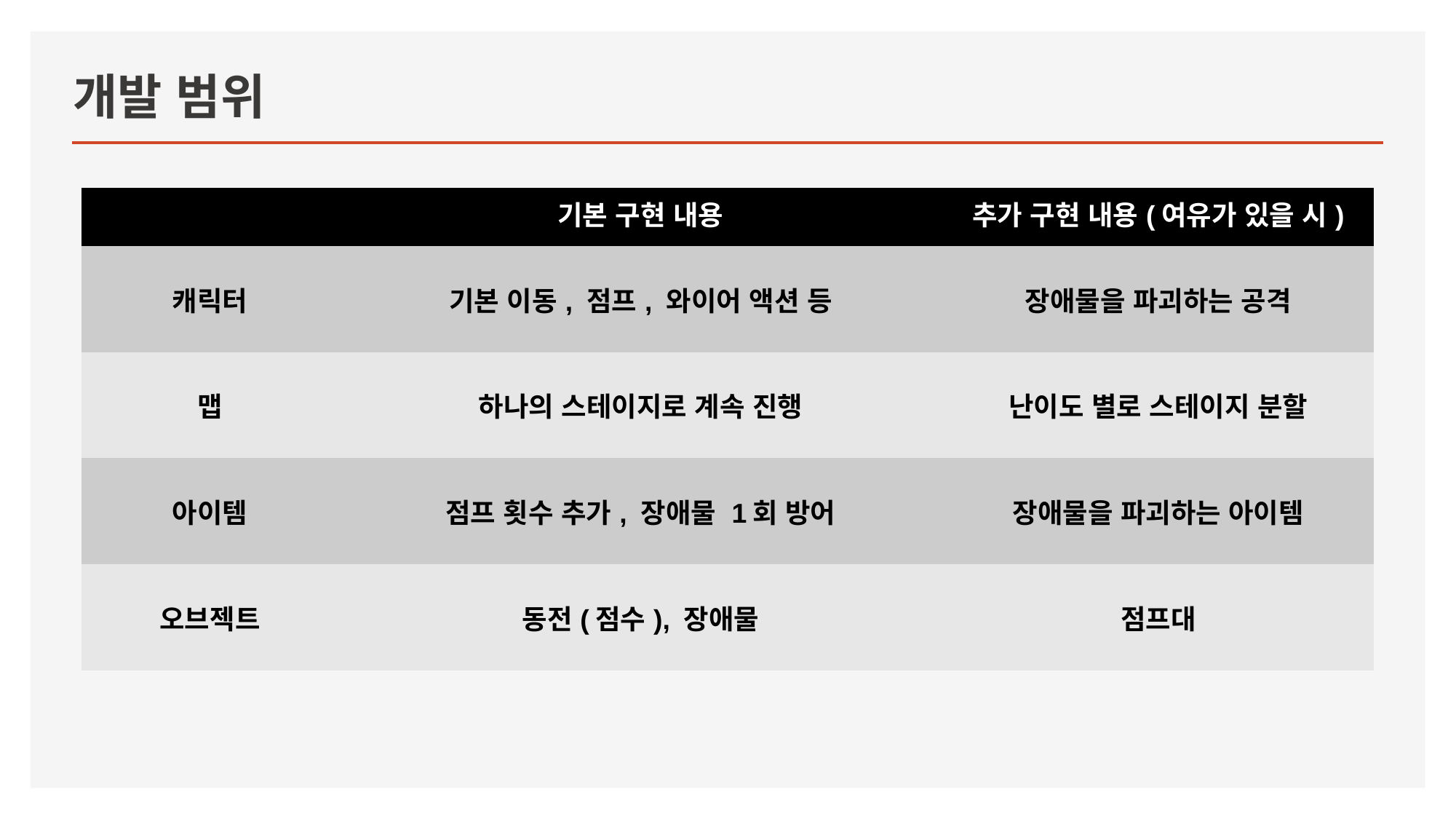

# 개발 범위

|  | 기본 구현 내용 | 추가 구현 내용(여유가 있을 시) |
| --- | --- | --- |
| 캐릭터 | 기본 이동, 점프, 와이어 액션 등 | 장애물을 파괴하는 공격 |
| 맵 | 하나의 스테이지로 계속 진행 | 난이도 별로 스테이지 분할 |
| 아이템 | 점프 횟수 추가, 장애물 1회 방어 | 장애물을 파괴하는 아이템 |
| 오브젝트 | 동전(점수), 장애물 | 점프대 |